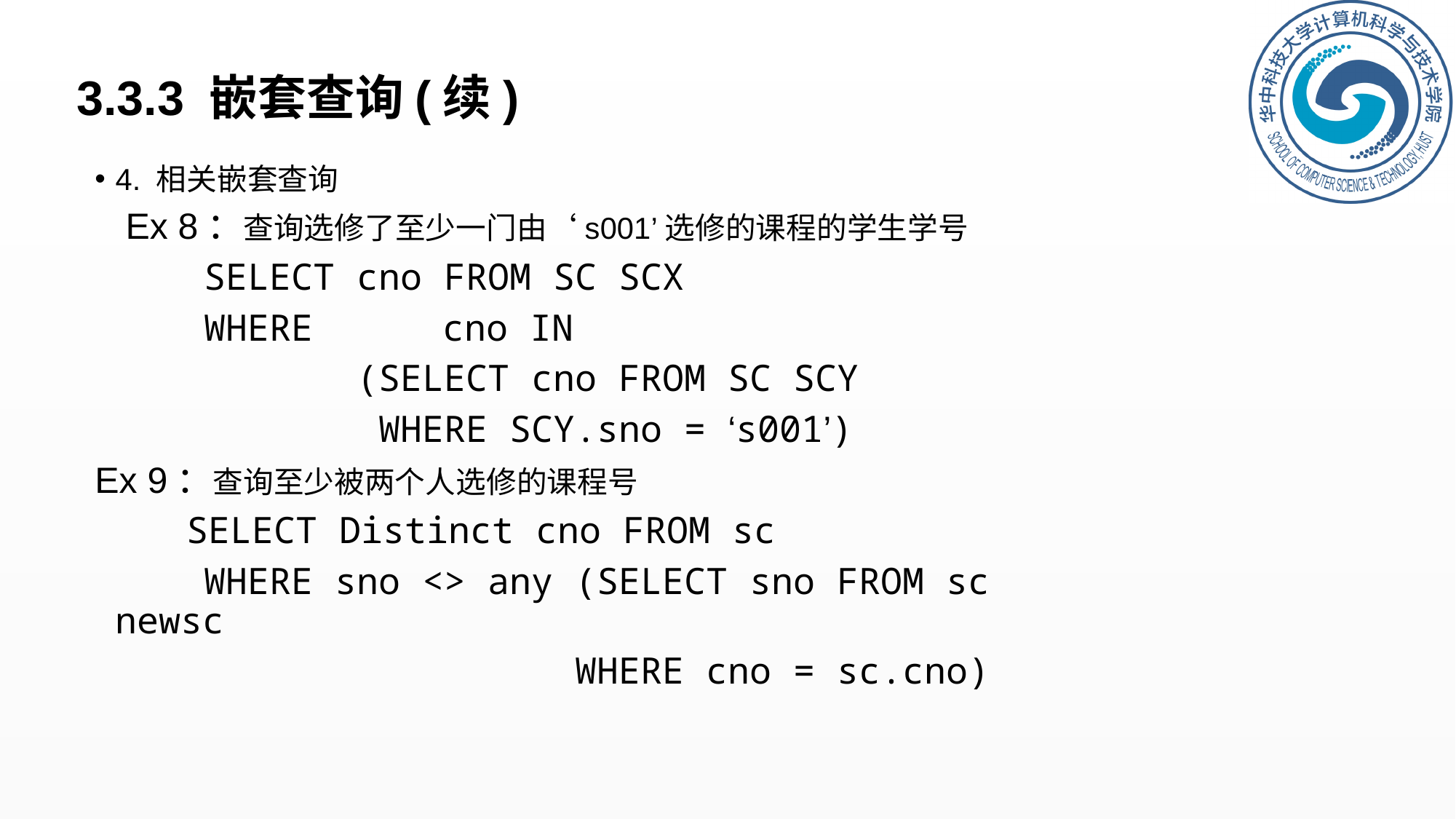

# 3.3.3 嵌套查询(续)
4. 相关嵌套查询
   Ex 8：查询选修了至少一门由‘s001’选修的课程的学生学号
     SELECT cno FROM SC SCX
     WHERE 	cno IN
            (SELECT cno FROM SC SCY
             WHERE SCY.sno = ‘s001’)
Ex 9：查询至少被两个人选修的课程号
         SELECT Distinct cno FROM sc
     WHERE sno <> any (SELECT sno FROM sc newsc
                      WHERE cno = sc.cno)